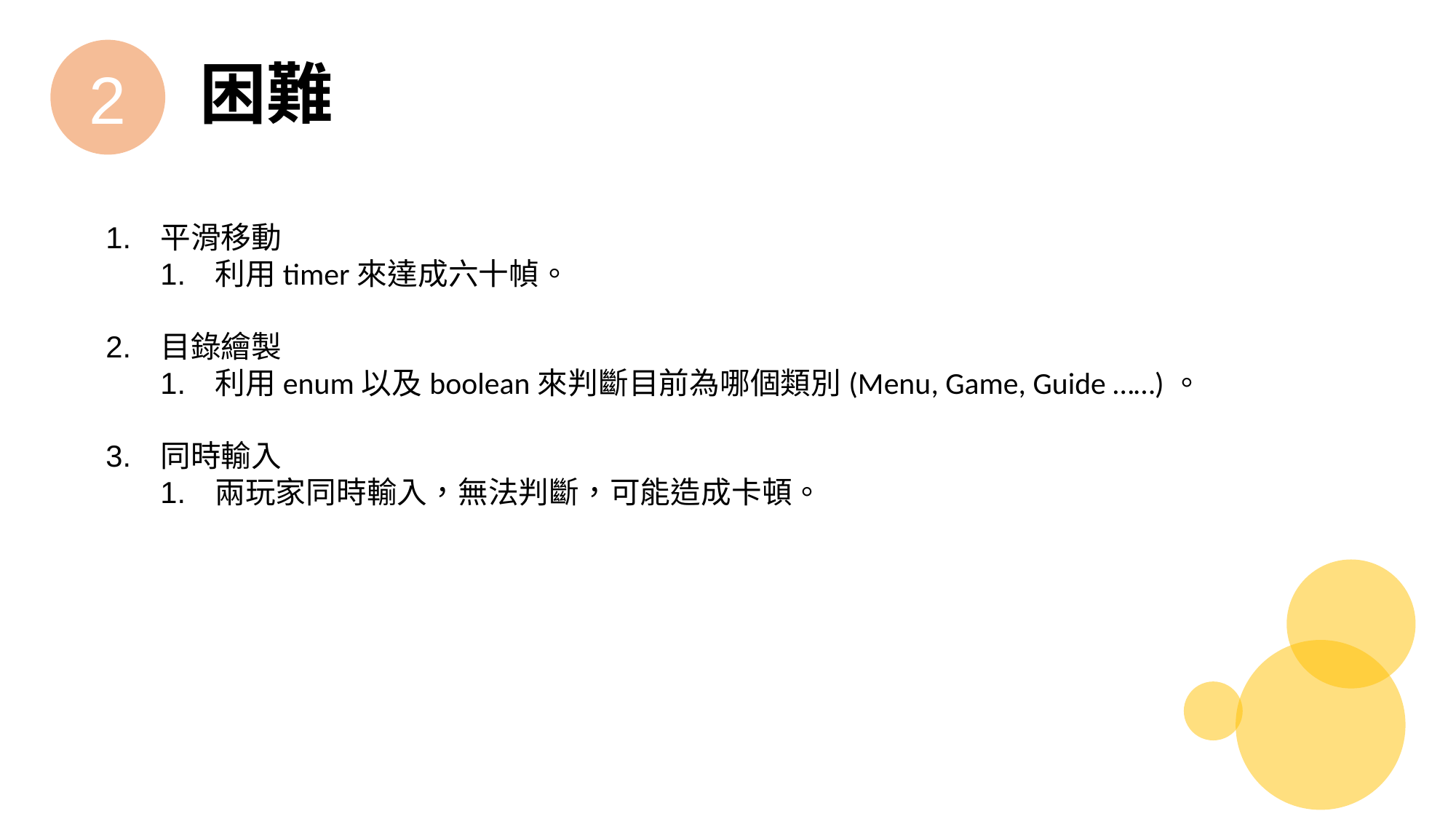

困難
2
平滑移動
利用timer來達成六十幀。

目錄繪製
利用enum以及boolean來判斷目前為哪個類別(Menu, Game, Guide ……)。

同時輸入
兩玩家同時輸入，無法判斷，可能造成卡頓。